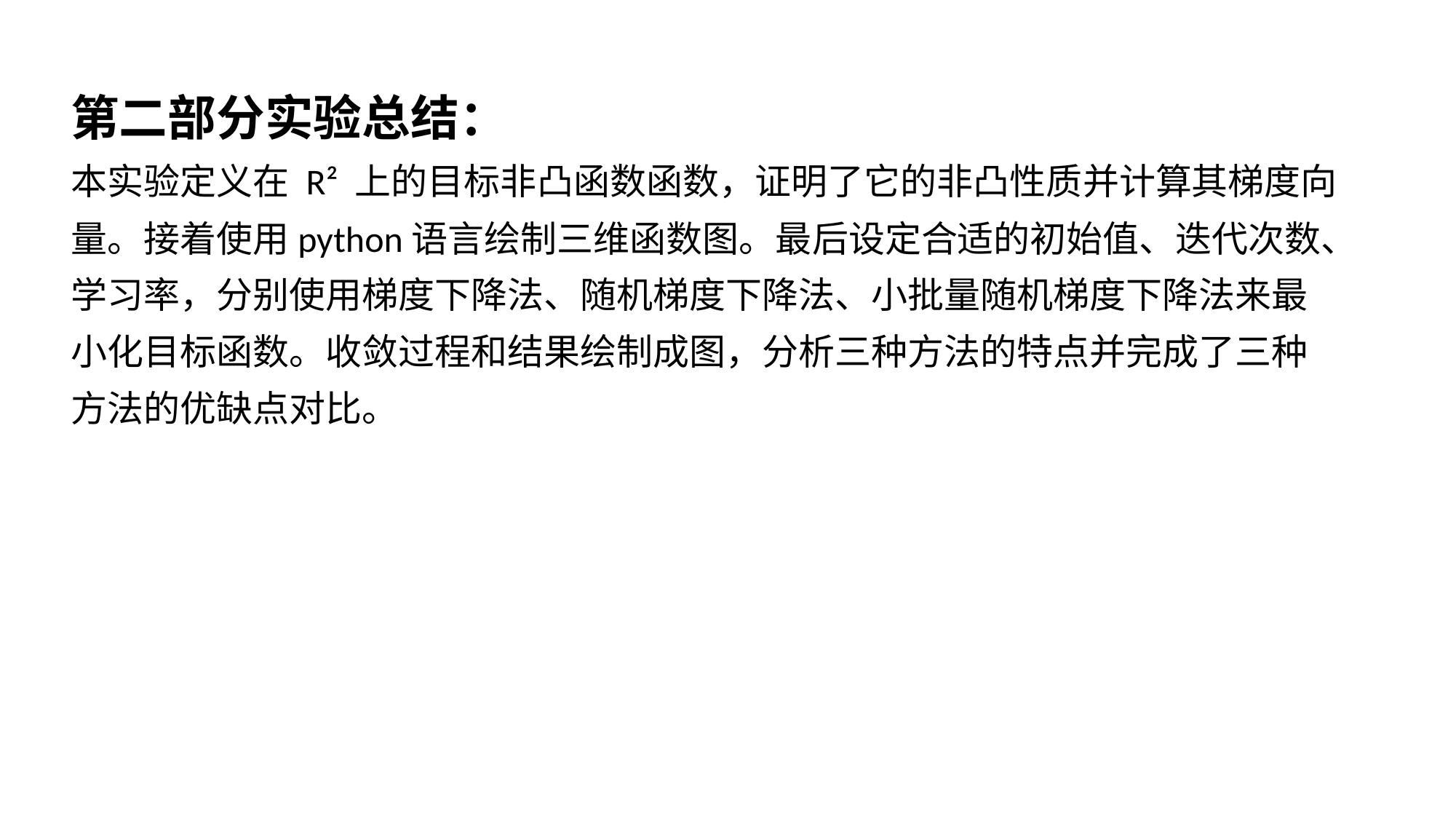

# 第二部分实验总结： 本实验定义在 R² 上的目标非凸函数函数，证明了它的非凸性质并计算其梯度向量。接着使用python语言绘制三维函数图。最后设定合适的初始值、迭代次数、学习率，分别使用梯度下降法、随机梯度下降法、小批量随机梯度下降法来最小化目标函数。收敛过程和结果绘制成图，分析三种方法的特点并完成了三种方法的优缺点对比。